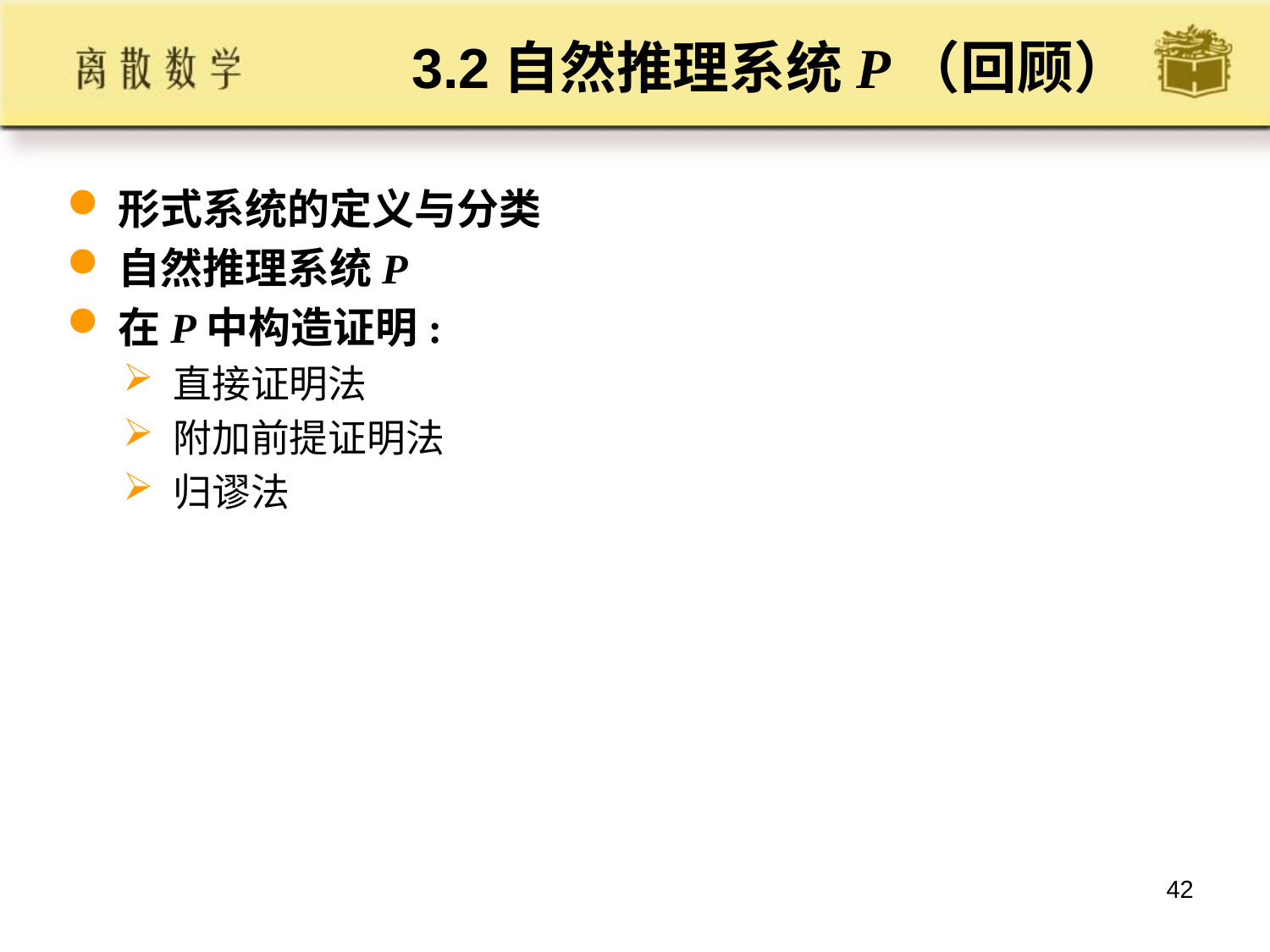

# 3.2自然推理系统P（回顾）
形式系统的定义与分类
自然推理系统P
在P中构造证明:
直接证明法
附加前提证明法
归谬法

42